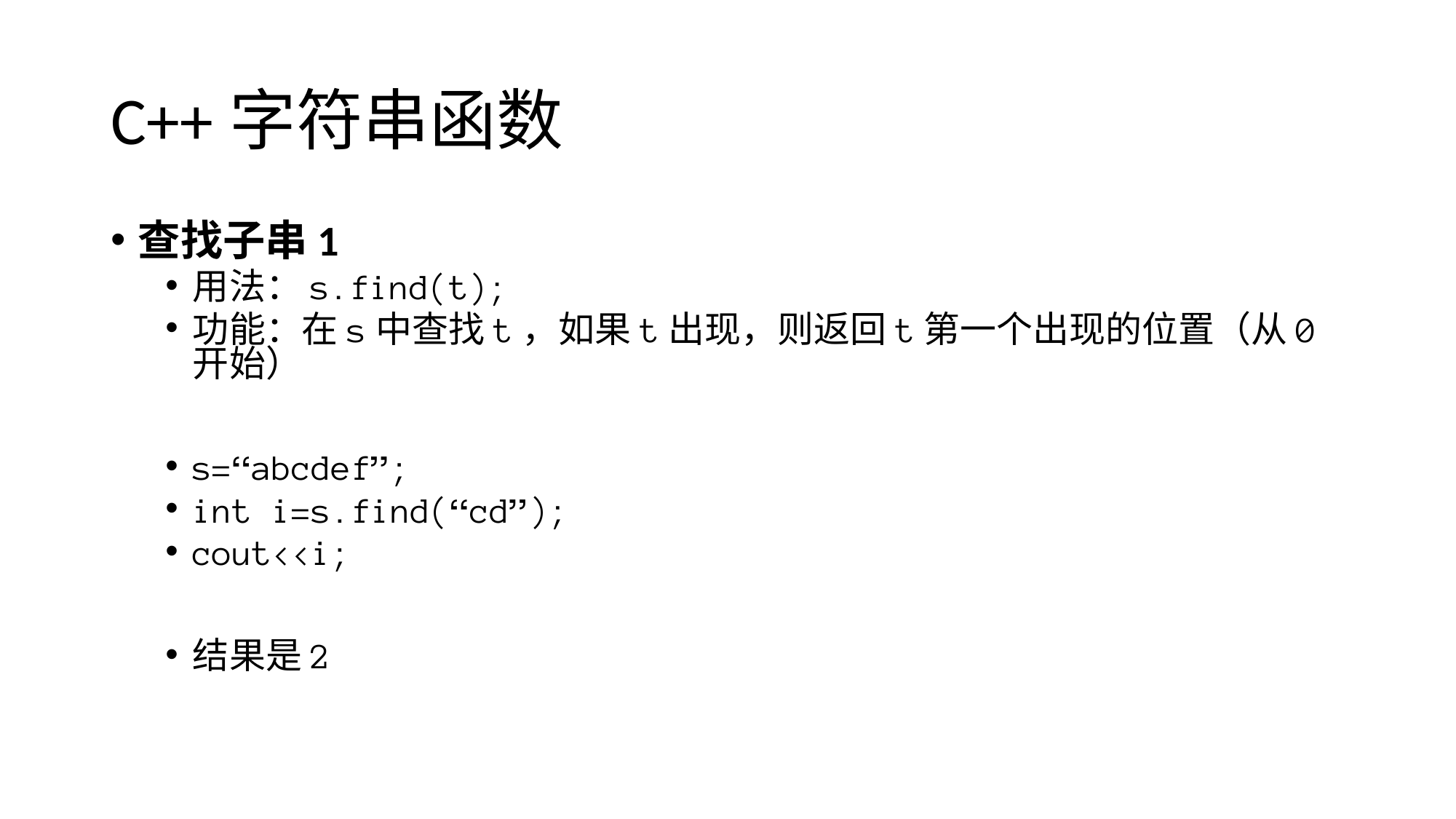

C++字符串函数
查找子串1
用法：s.find(t);
功能：在s中查找t，如果t出现，则返回t第一个出现的位置（从0开始）

s=“abcdef”;
int i=s.find(“cd”);
cout<<i;

结果是2